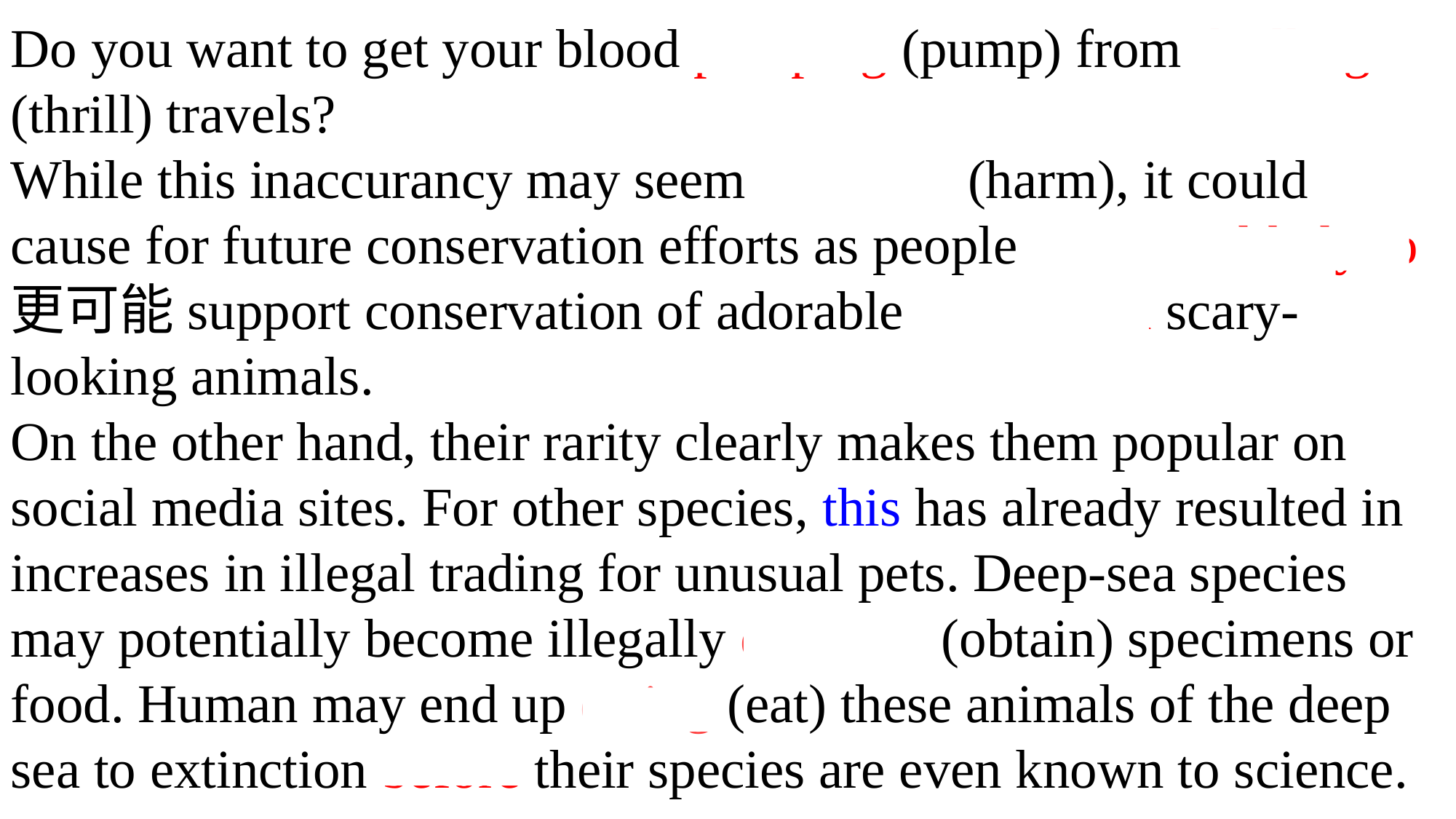

Do you want to get your blood pumping (pump) from thrilling (thrill) travels?
While this inaccurancy may seem harmless (harm), it could cause for future conservation efforts as people are more likely to 更可能support conservation of adorable rather than scary-looking animals.
On the other hand, their rarity clearly makes them popular on social media sites. For other species, this has already resulted in increases in illegal trading for unusual pets. Deep-sea species may potentially become illegally obtained (obtain) specimens or food. Human may end up eating (eat) these animals of the deep sea to extinction before their species are even known to science.